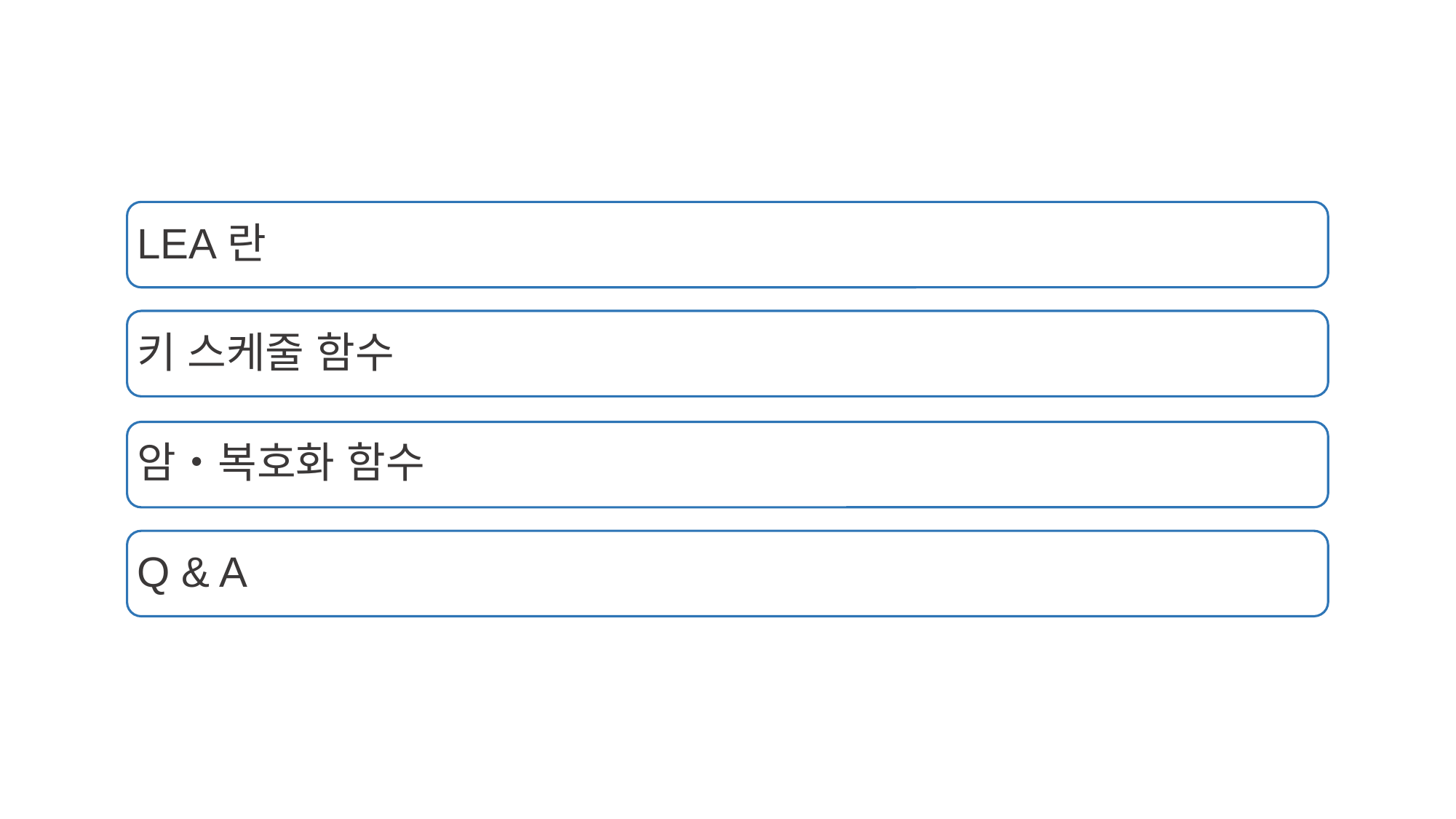

LEA란
키 스케줄 함수
암・복호화 함수
Q & A